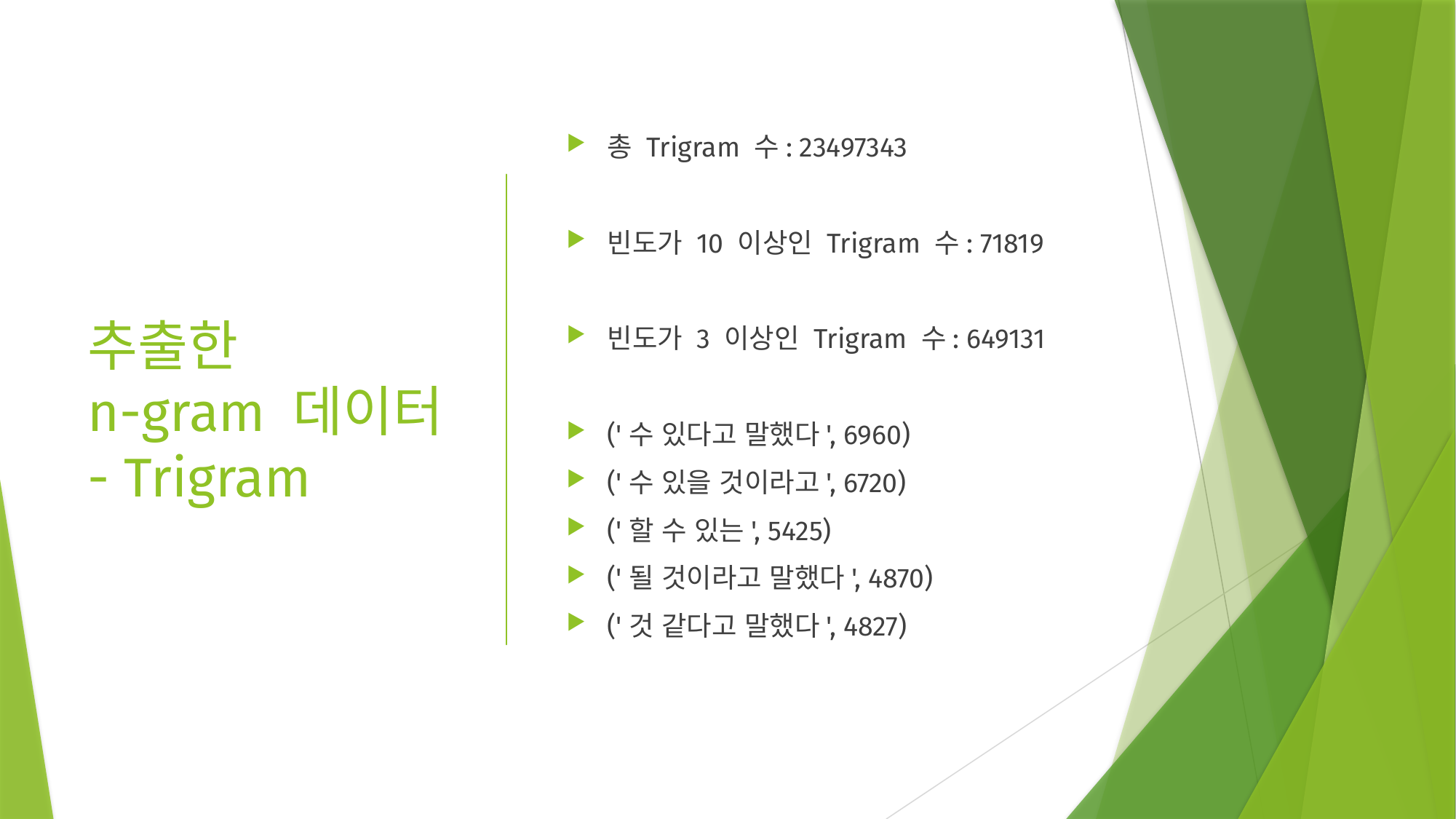

# 추출한 n-gram 데이터 - Trigram
총 Trigram 수: 23497343

빈도가 10 이상인 Trigram 수: 71819

빈도가 3 이상인 Trigram 수: 649131

('수 있다고 말했다', 6960)
('수 있을 것이라고', 6720)
('할 수 있는', 5425)
('될 것이라고 말했다', 4870)
('것 같다고 말했다', 4827)